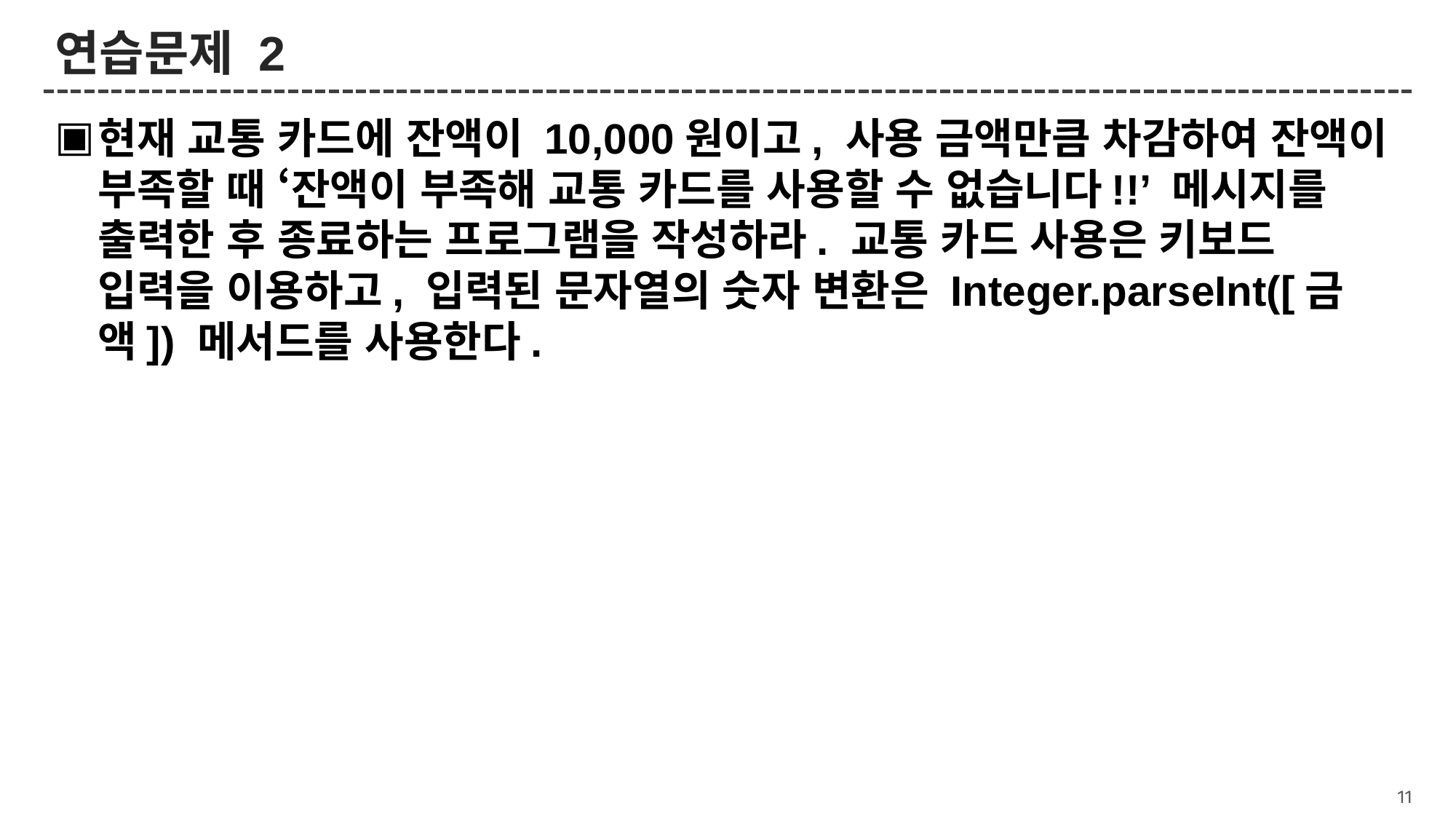

# 연습문제 2
현재 교통 카드에 잔액이 10,000원이고, 사용 금액만큼 차감하여 잔액이 부족할 때 ‘잔액이 부족해 교통 카드를 사용할 수 없습니다!!’ 메시지를 출력한 후 종료하는 프로그램을 작성하라. 교통 카드 사용은 키보드 입력을 이용하고, 입력된 문자열의 숫자 변환은 Integer.parseInt([금액]) 메서드를 사용한다.